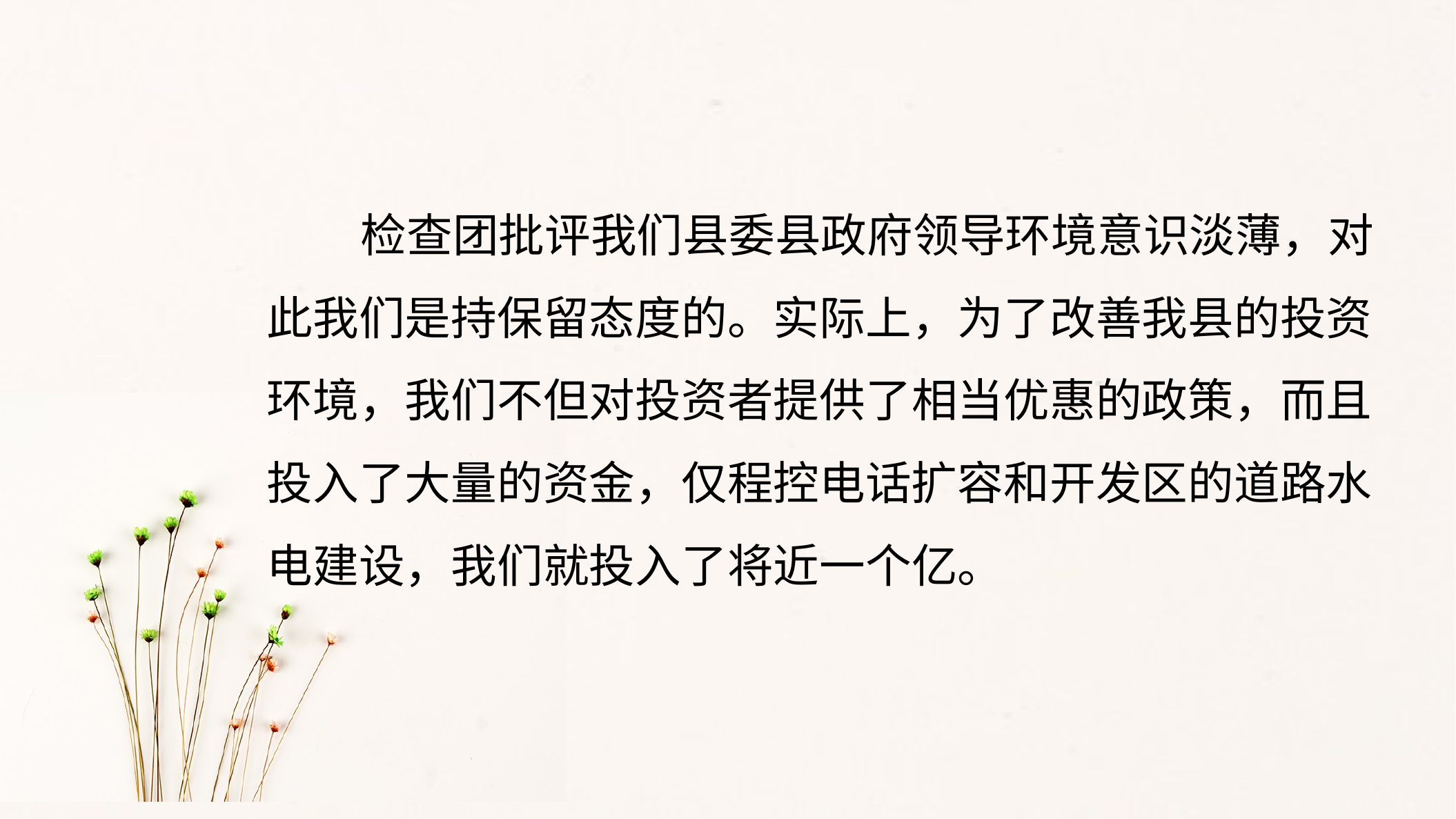

检查团批评我们县委县政府领导环境意识淡薄，对此我们是持保留态度的。实际上，为了改善我县的投资环境，我们不但对投资者提供了相当优惠的政策，而且投入了大量的资金，仅程控电话扩容和开发区的道路水电建设，我们就投入了将近一个亿。